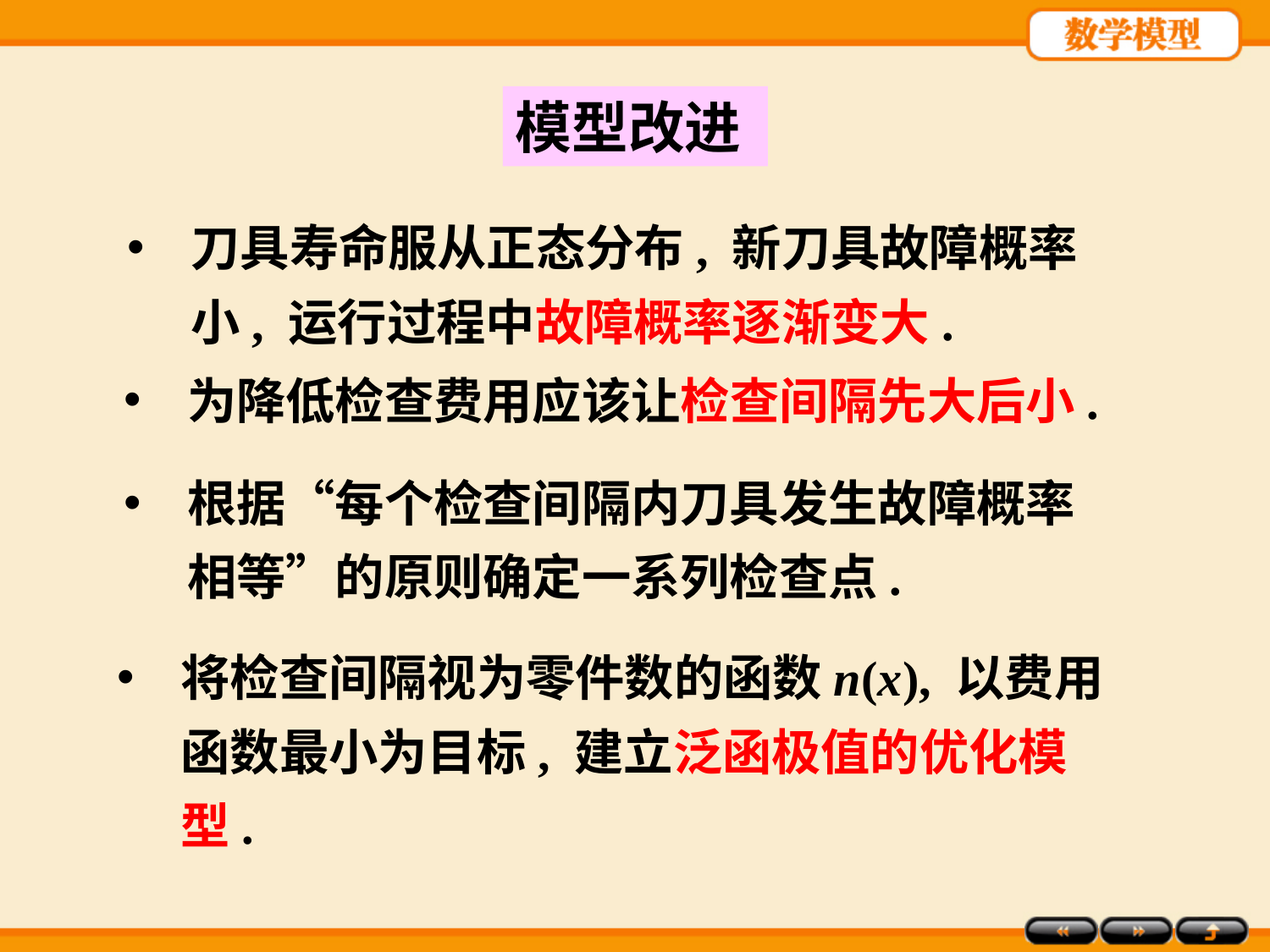

模型改进
刀具寿命服从正态分布, 新刀具故障概率小, 运行过程中故障概率逐渐变大.
为降低检查费用应该让检查间隔先大后小.
根据“每个检查间隔内刀具发生故障概率相等”的原则确定一系列检查点.
将检查间隔视为零件数的函数n(x), 以费用函数最小为目标, 建立泛函极值的优化模型.